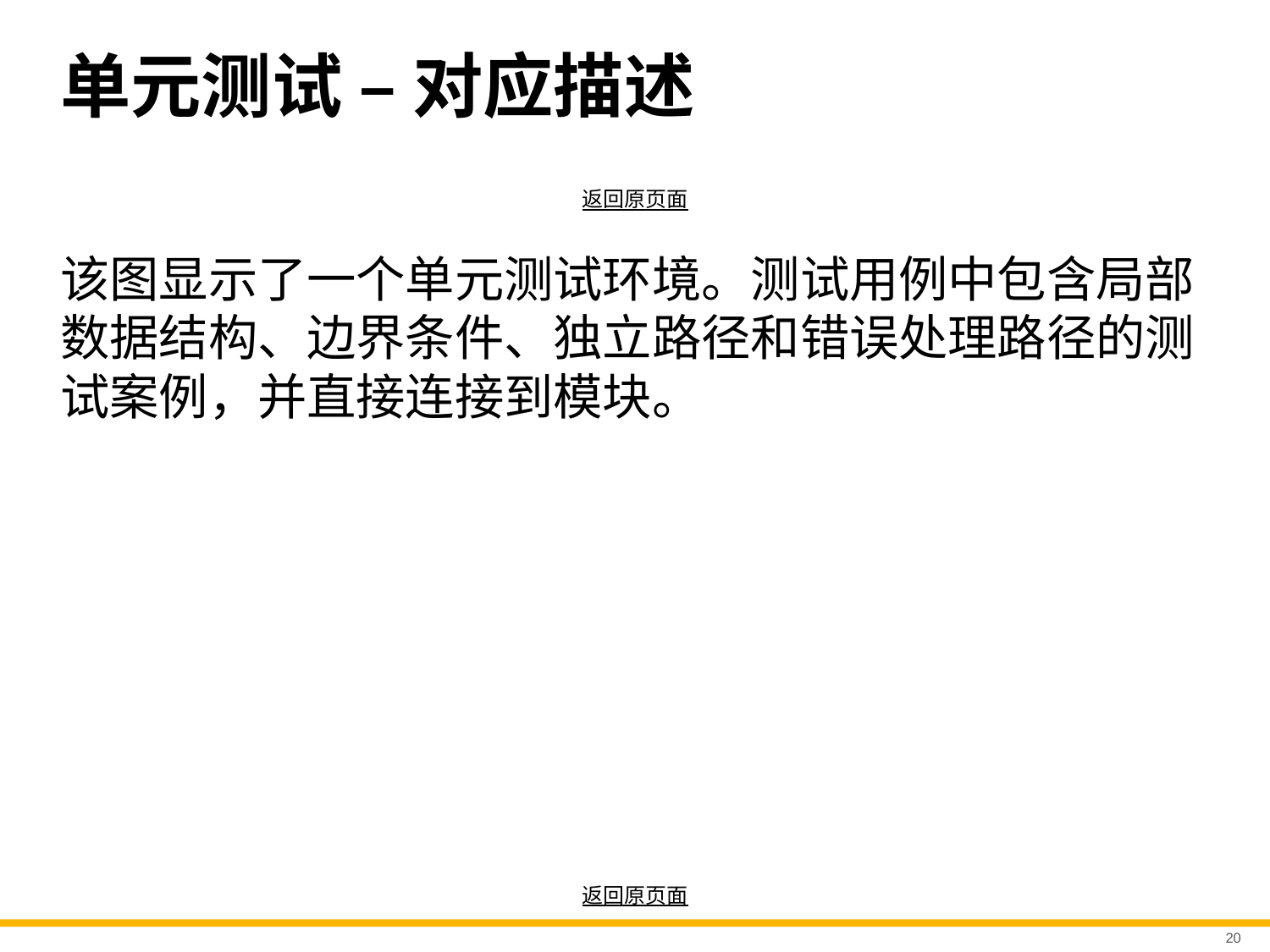

# 单元测试 – 对应描述
返回原页面
该图显示了一个单元测试环境。测试用例中包含局部数据结构、边界条件、独立路径和错误处理路径的测试案例，并直接连接到模块。

返回原页面
20